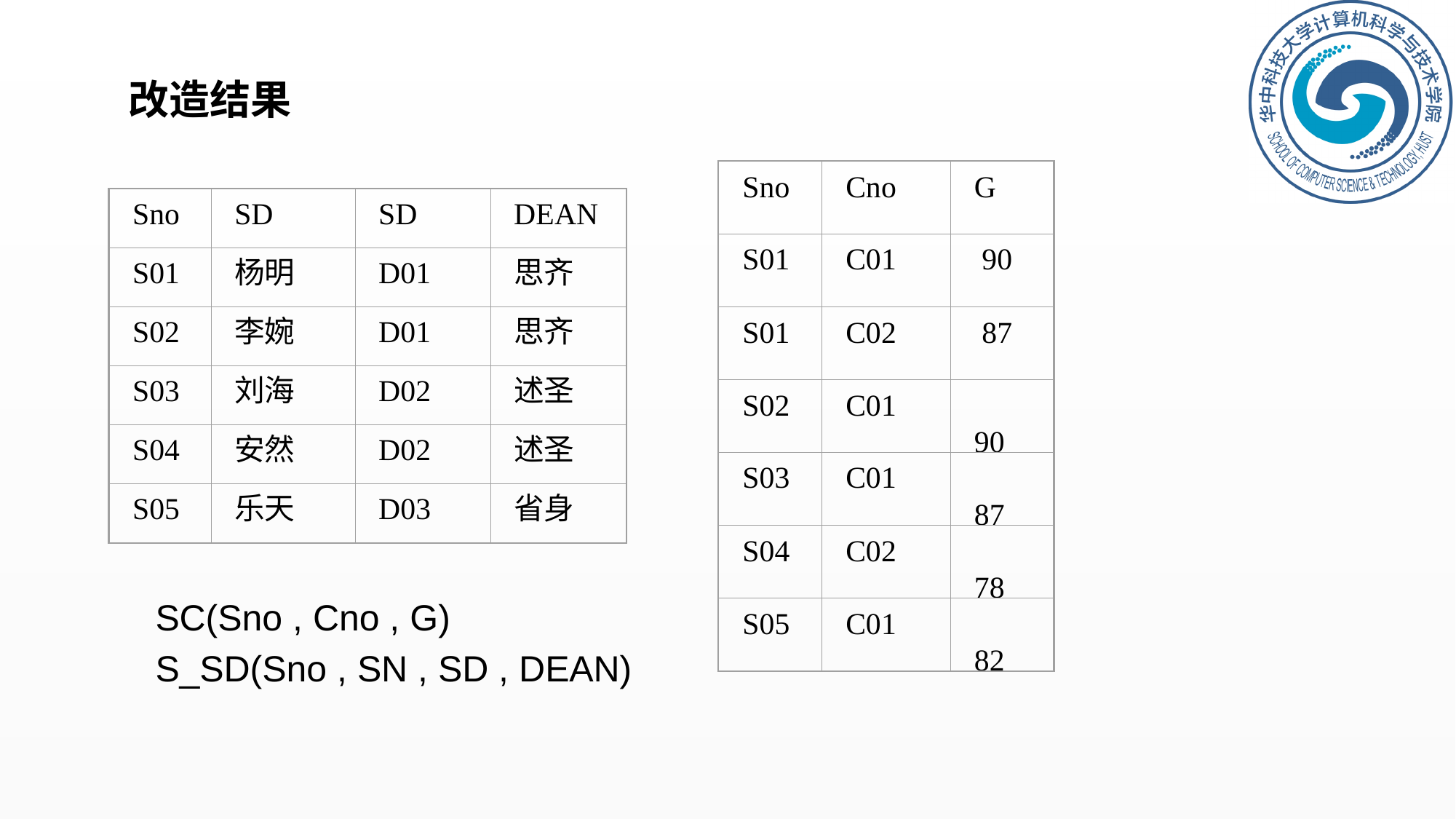

# 改造结果

Sno

Cno

G

S01

C01

 90

S01

C02

 87

S02

C01

90

S03

C01

87

S04

C02

78

S05

C01

82

Sno

SD

SD

DEAN

S01

杨明

D01

思齐

S02

李婉

D01

思齐

S03

刘海

D02

述圣

S04

安然

D02

述圣

S05

乐天

D03

省身

SC(Sno , Cno , G)
S_SD(Sno , SN , SD , DEAN)